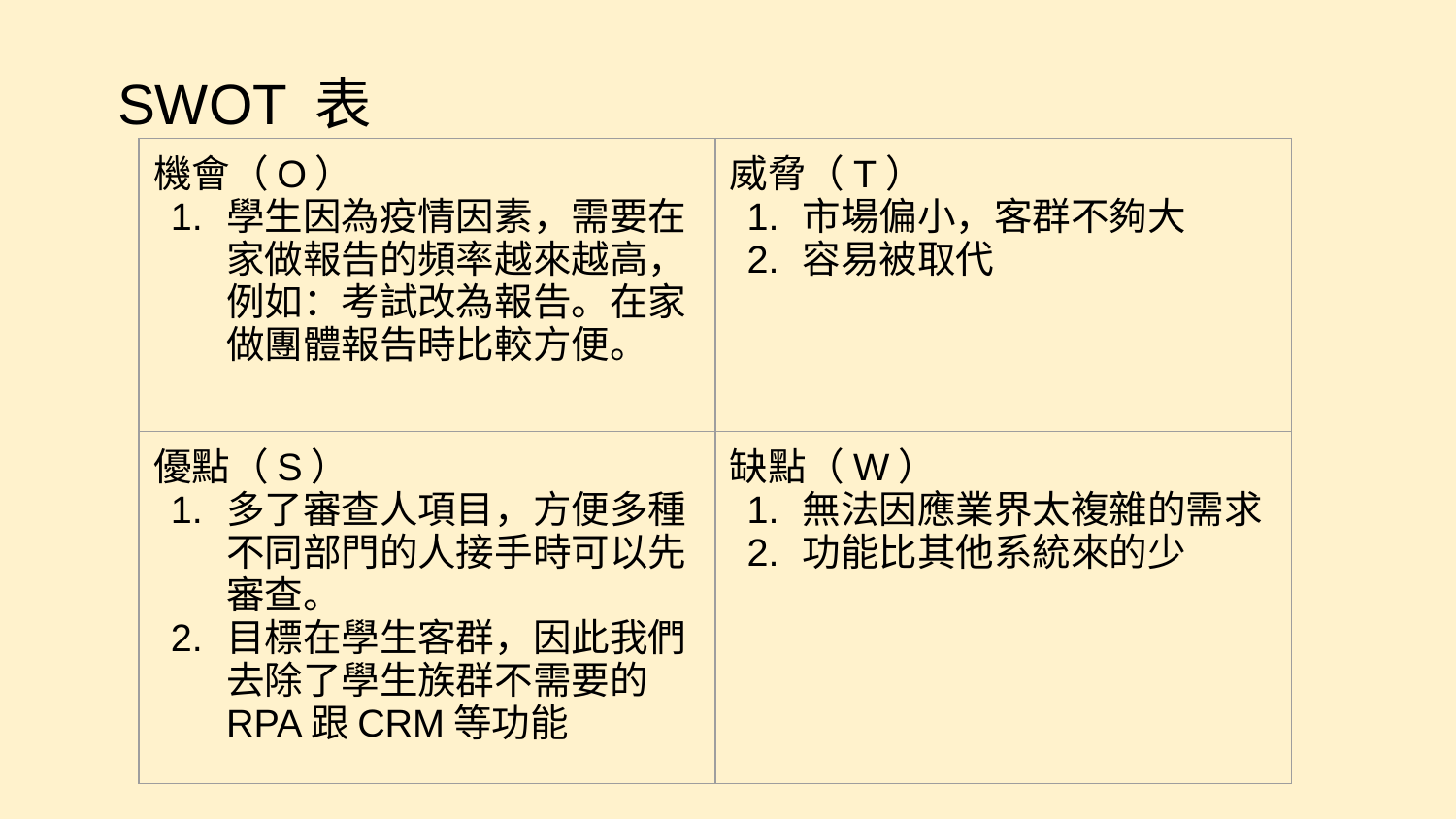

# SWOT 表
| 機會（O） 學生因為疫情因素，需要在家做報告的頻率越來越高，例如：考試改為報告。在家做團體報告時比較方便。 | 威脅（T） 市場偏小，客群不夠大 容易被取代 |
| --- | --- |
| 優點（S） 多了審查人項目，方便多種不同部門的人接手時可以先審查。 目標在學生客群，因此我們去除了學生族群不需要的RPA跟CRM等功能 | 缺點（W） 無法因應業界太複雜的需求 功能比其他系統來的少 |